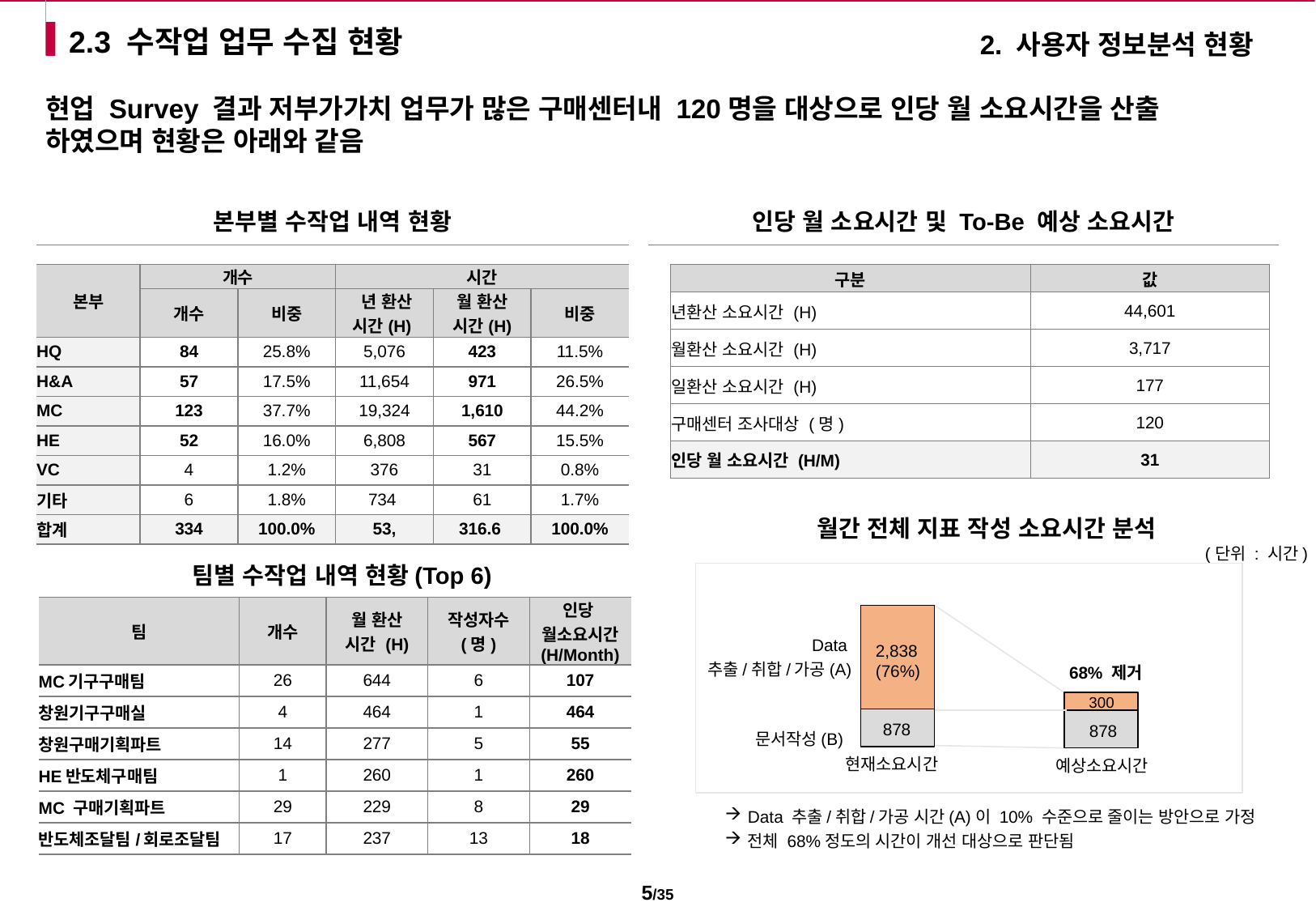

# 2.3 수작업 업무 수집 현황
2. 사용자 정보분석 현황
현업 Survey 결과 저부가가치 업무가 많은 구매센터내 120명을 대상으로 인당 월 소요시간을 산출
하였으며 현황은 아래와 같음
본부별 수작업 내역 현황
인당 월 소요시간 및 To-Be 예상 소요시간
| 본부 | 개수 |  | 시간 |  |  |
| --- | --- | --- | --- | --- | --- |
|  | 개수 | 비중 | 년 환산 시간(H) | 월 환산 시간(H) | 비중 |
| HQ | 84 | 25.8% | 5,076 | 423 | 11.5% |
| H&A | 57 | 17.5% | 11,654 | 971 | 26.5% |
| MC | 123 | 37.7% | 19,324 | 1,610 | 44.2% |
| HE | 52 | 16.0% | 6,808 | 567 | 15.5% |
| VC | 4 | 1.2% | 376 | 31 | 0.8% |
| 기타 | 6 | 1.8% | 734 | 61 | 1.7% |
| 합계 | 334 | 100.0% | 53, | 316.6 | 100.0% |
| 구분 | 값 |
| --- | --- |
| 년환산 소요시간 (H) | 44,601 |
| 월환산 소요시간 (H) | 3,717 |
| 일환산 소요시간 (H) | 177 |
| 구매센터 조사대상 (명) | 120 |
| 인당 월 소요시간 (H/M) | 31 |
월간 전체 지표 작성 소요시간 분석
(단위 : 시간)
팀별 수작업 내역 현황(Top 6)

Data
추출/취합/가공(A)
2,838
(76%)
68% 제거
300

878
878
문서작성(B)
현재소요시간
예상소요시간
| 팀 | 개수 | 월 환산 시간 (H) | 작성자수 (명) | 인당 월소요시간 (H/Month) |
| --- | --- | --- | --- | --- |
| MC기구구매팀 | 26 | 644 | 6 | 107 |
| 창원기구구매실 | 4 | 464 | 1 | 464 |
| 창원구매기획파트 | 14 | 277 | 5 | 55 |
| HE반도체구매팀 | 1 | 260 | 1 | 260 |
| MC 구매기획파트 | 29 | 229 | 8 | 29 |
| 반도체조달팀/회로조달팀 | 17 | 237 | 13 | 18 |
Data 추출/취합/가공 시간(A)이 10% 수준으로 줄이는 방안으로 가정
전체 68%정도의 시간이 개선 대상으로 판단됨